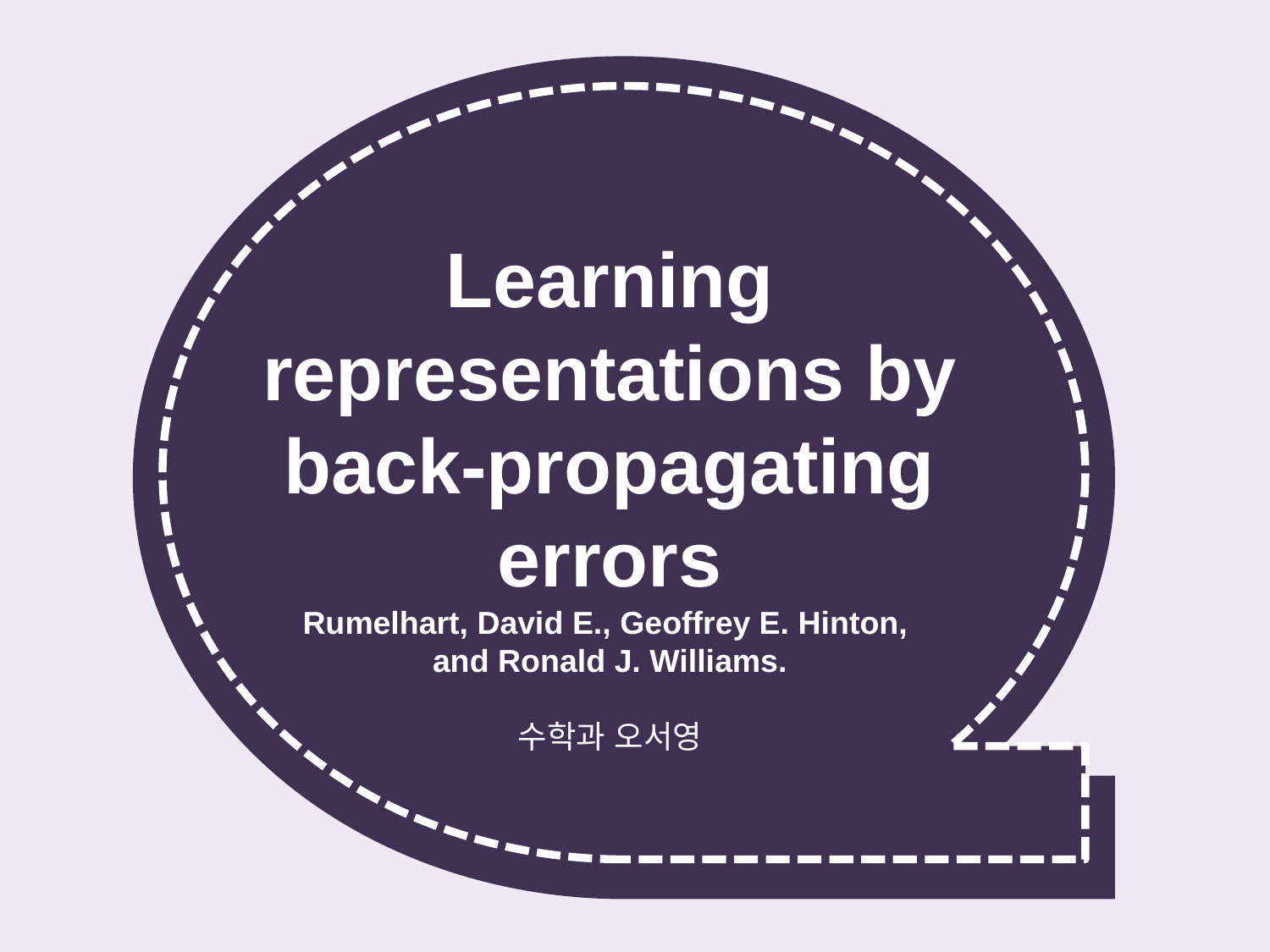

Learning representations by back-propagating errors
Rumelhart, David E., Geoffrey E. Hinton,
and Ronald J. Williams.

수학과 오서영